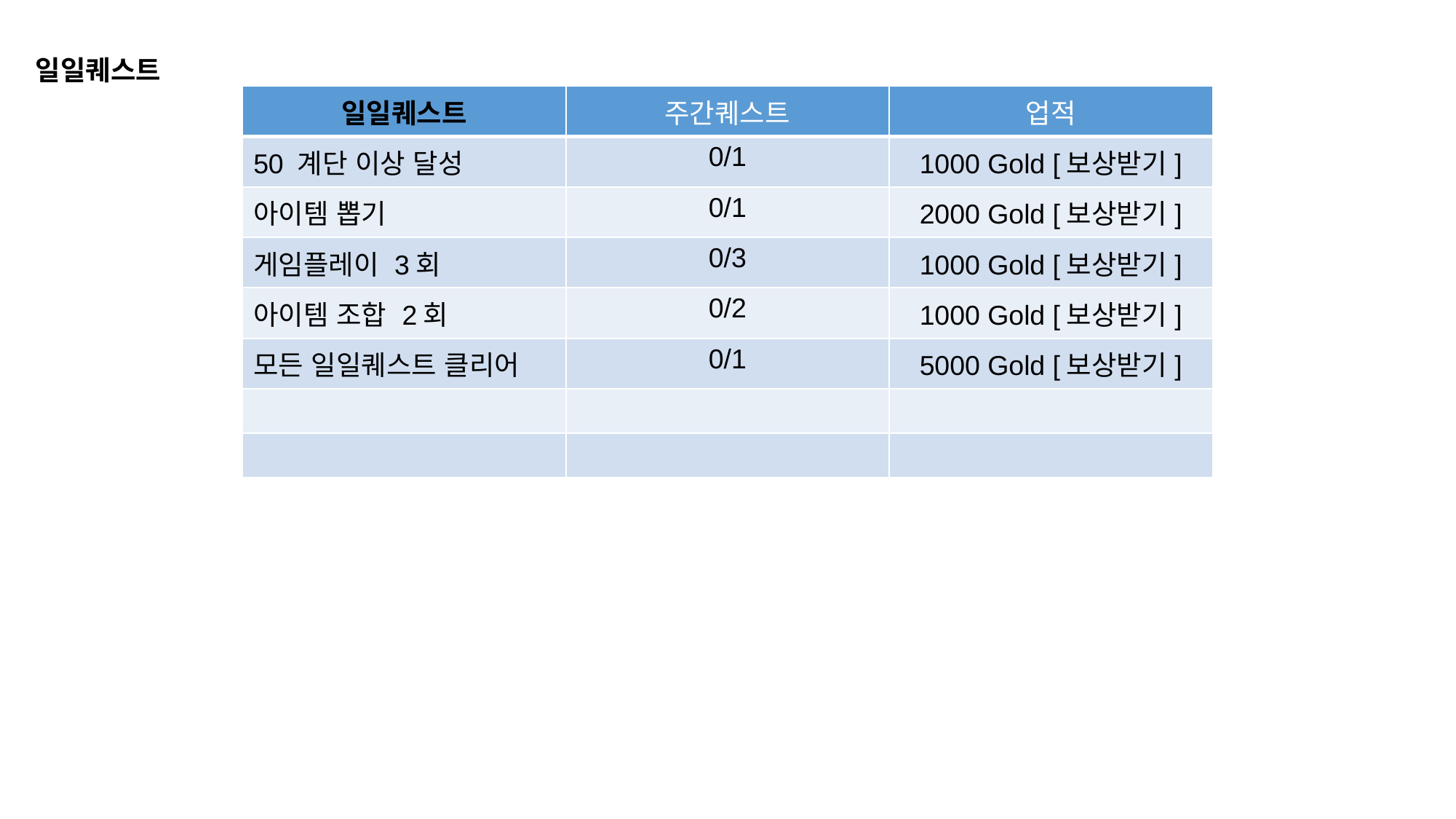

일일퀘스트
| 일일퀘스트 | 주간퀘스트 | 업적 |
| --- | --- | --- |
| 50 계단 이상 달성 | 0/1 | 1000 Gold [보상받기] |
| 아이템 뽑기 | 0/1 | 2000 Gold [보상받기] |
| 게임플레이 3회 | 0/3 | 1000 Gold [보상받기] |
| 아이템 조합 2회 | 0/2 | 1000 Gold [보상받기] |
| 모든 일일퀘스트 클리어 | 0/1 | 5000 Gold [보상받기] |
|  |  |  |
|  |  |  |